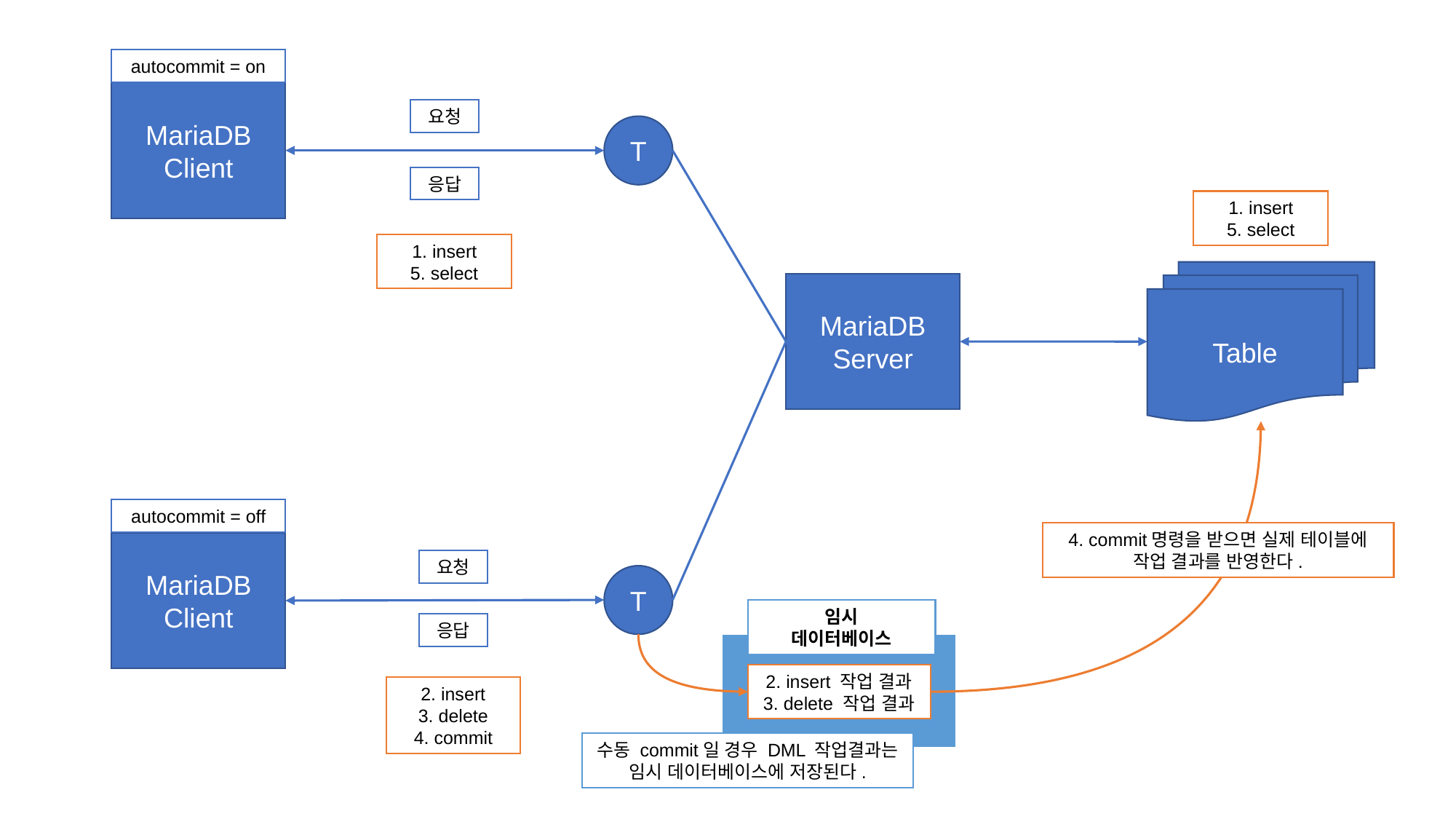

autocommit = on
MariaDB
Client
요청
T
응답
1. insert
5. select
1. insert
5. select
Table
MariaDB
Server
autocommit = off
4. commit명령을 받으면 실제 테이블에 작업 결과를 반영한다.
MariaDB
Client
요청
T
임시
데이터베이스
응답

2. insert 작업 결과
3. delete 작업 결과
2. insert
3. delete
4. commit
수동 commit일 경우 DML 작업결과는 임시 데이터베이스에 저장된다.